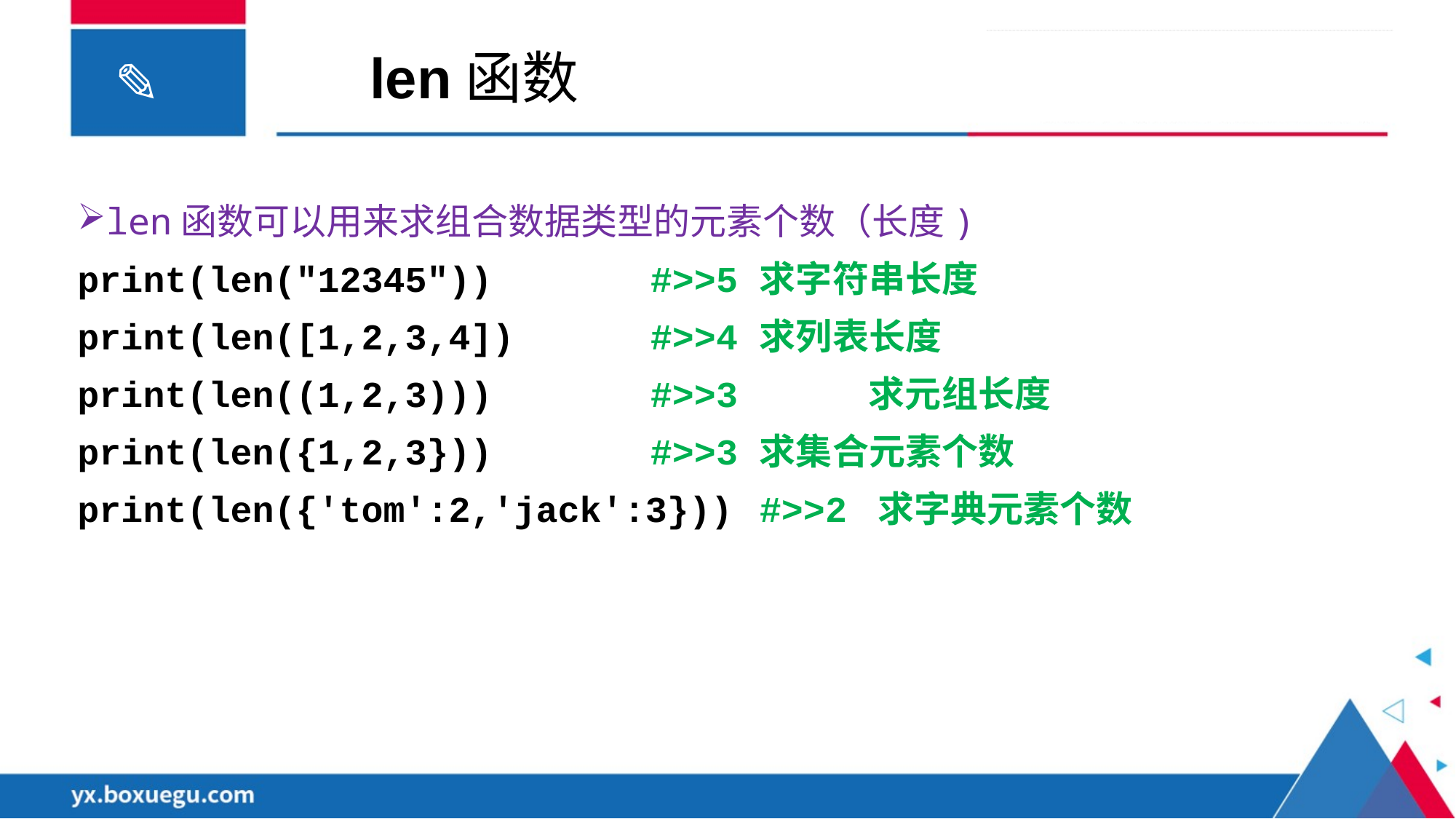

# len函数

len函数可以用来求组合数据类型的元素个数（长度)
print(len("12345"))		#>>5	求字符串长度
print(len([1,2,3,4])		#>>4	求列表长度
print(len((1,2,3)))		#>>3 	求元组长度
print(len({1,2,3}))		#>>3	求集合元素个数
print(len({'tom':2,'jack':3}))	#>>2 求字典元素个数
13